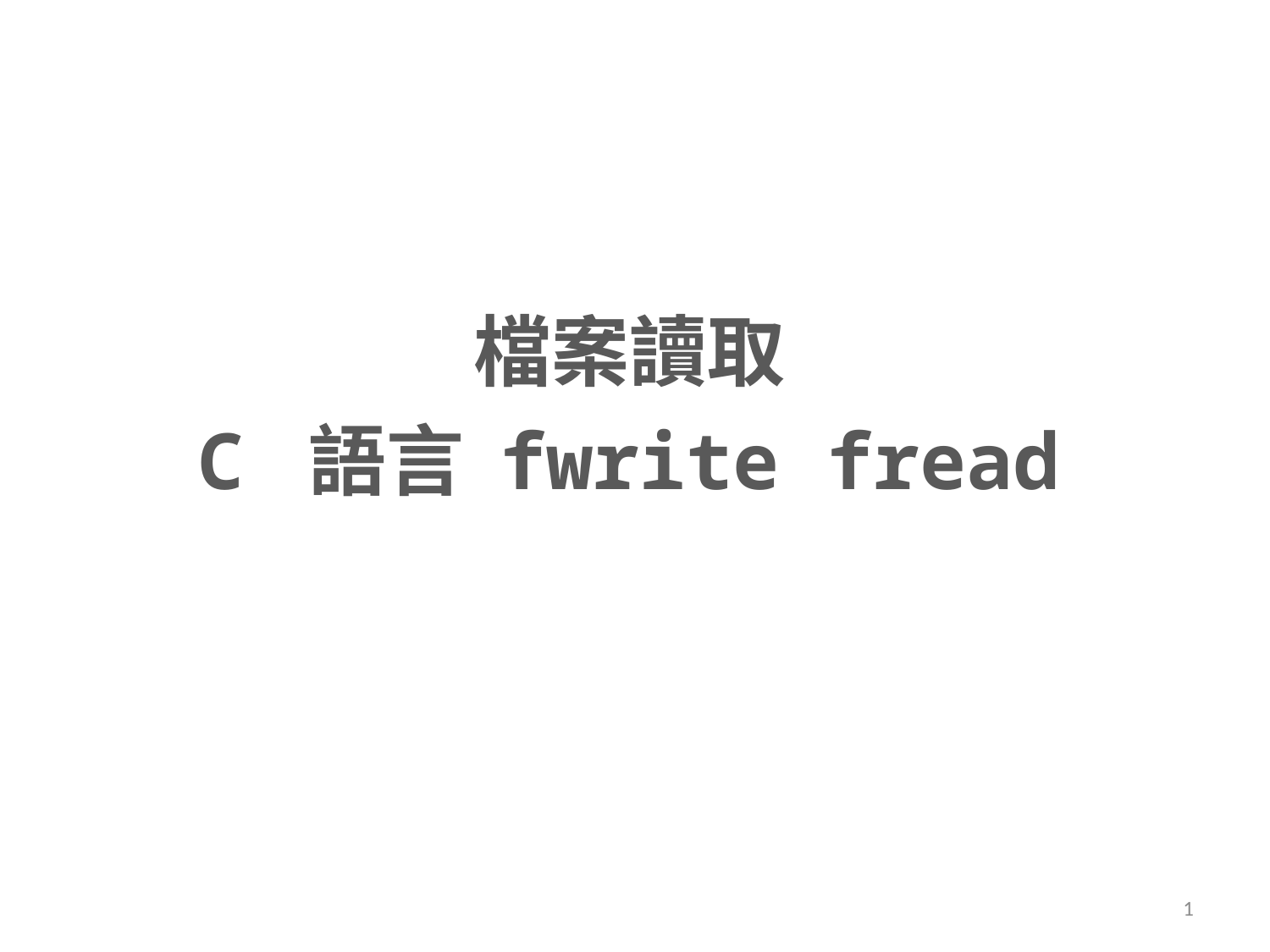

#
檔案讀取
C 語言 fwrite fread
1